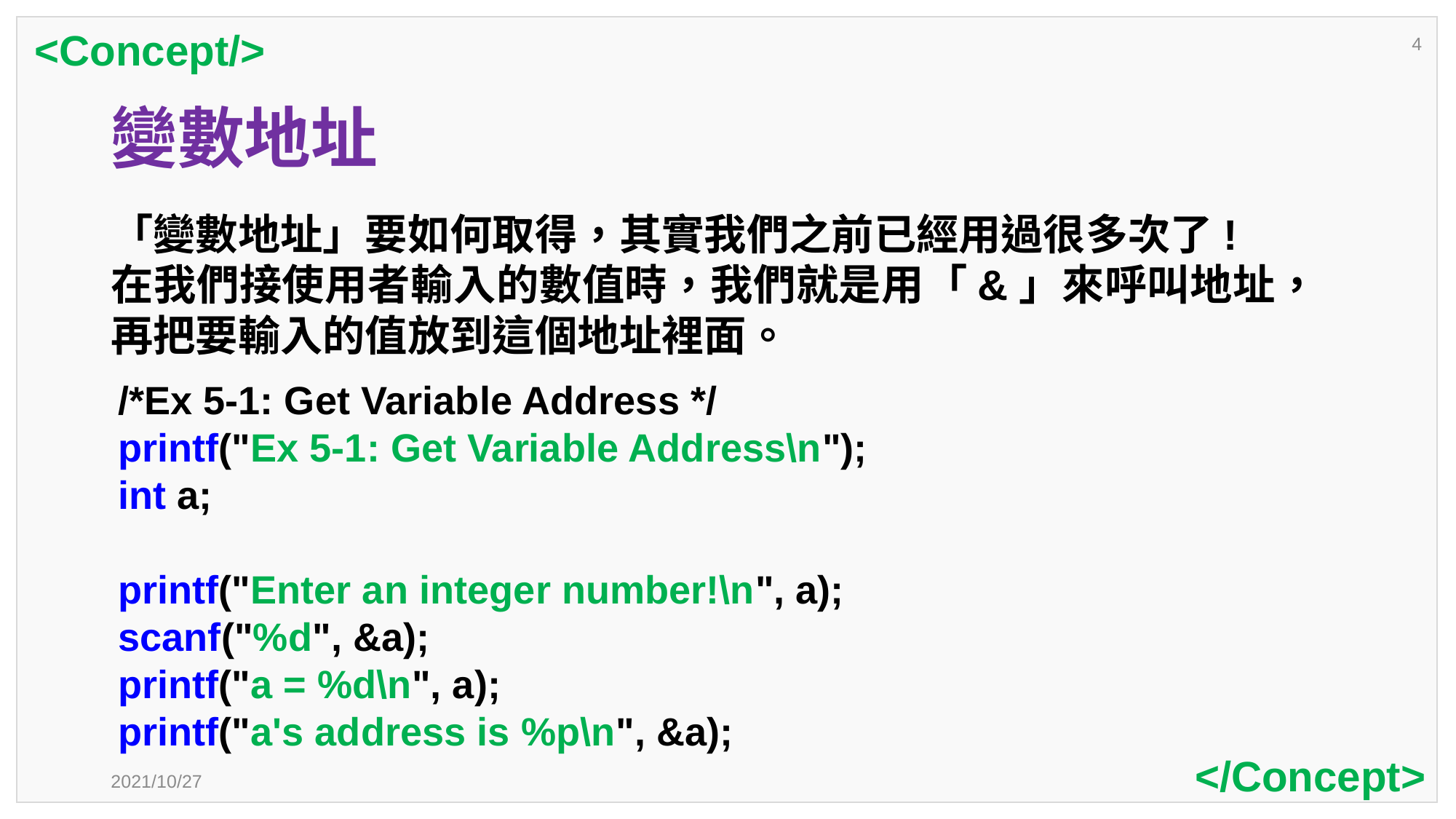

<Concept/>
4
# 變數地址
「變數地址」要如何取得，其實我們之前已經用過很多次了!
在我們接使用者輸入的數值時，我們就是用「&」來呼叫地址，再把要輸入的值放到這個地址裡面。
/*Ex 5-1: Get Variable Address */
printf("Ex 5-1: Get Variable Address\n");
int a;

printf("Enter an integer number!\n", a);
scanf("%d", &a);
printf("a = %d\n", a);
printf("a's address is %p\n", &a);
</Concept>
2021/10/27